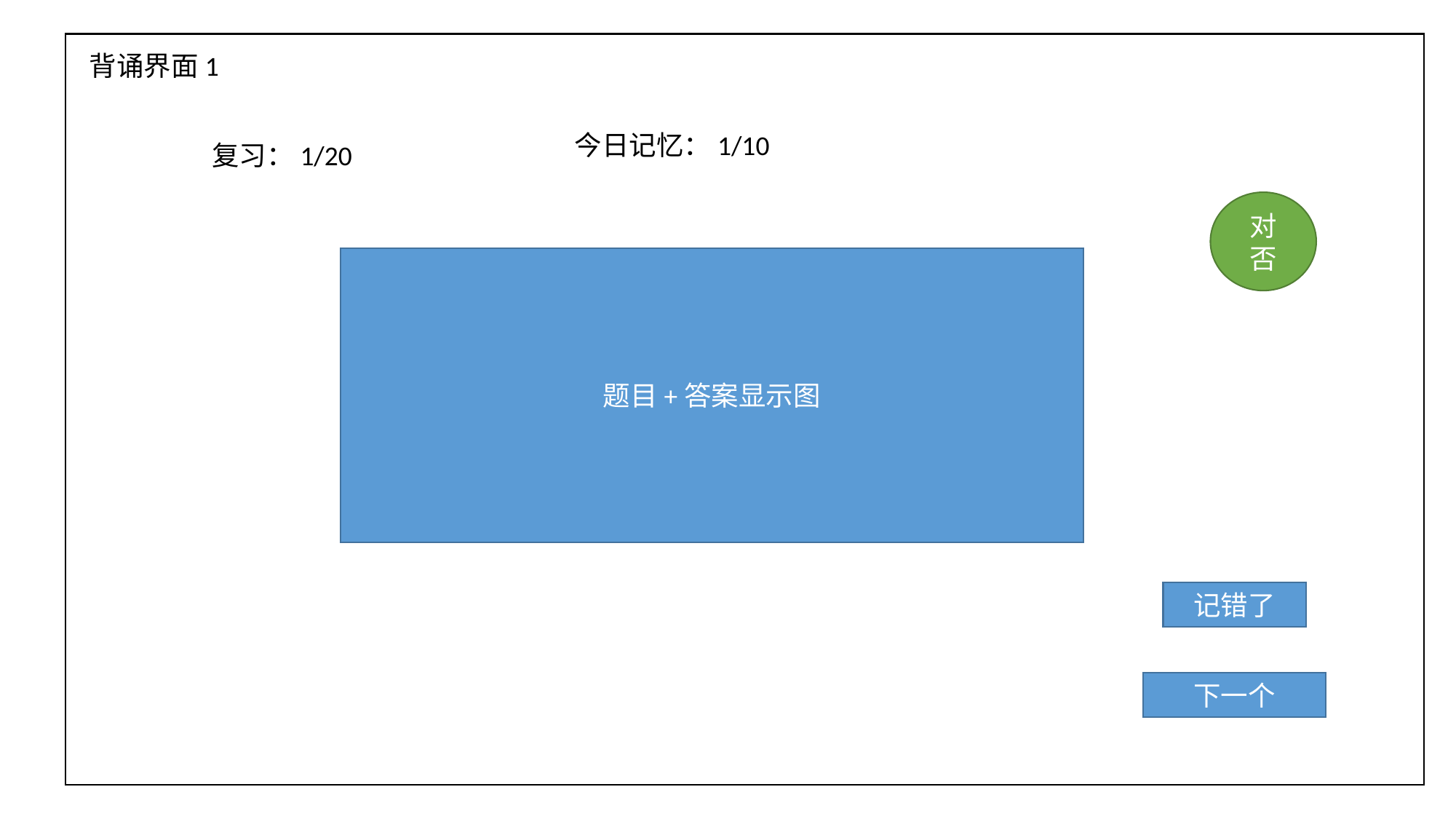

背诵界面1
今日记忆：1/10
复习：1/20
对否
题目+答案显示图
记错了
下一个